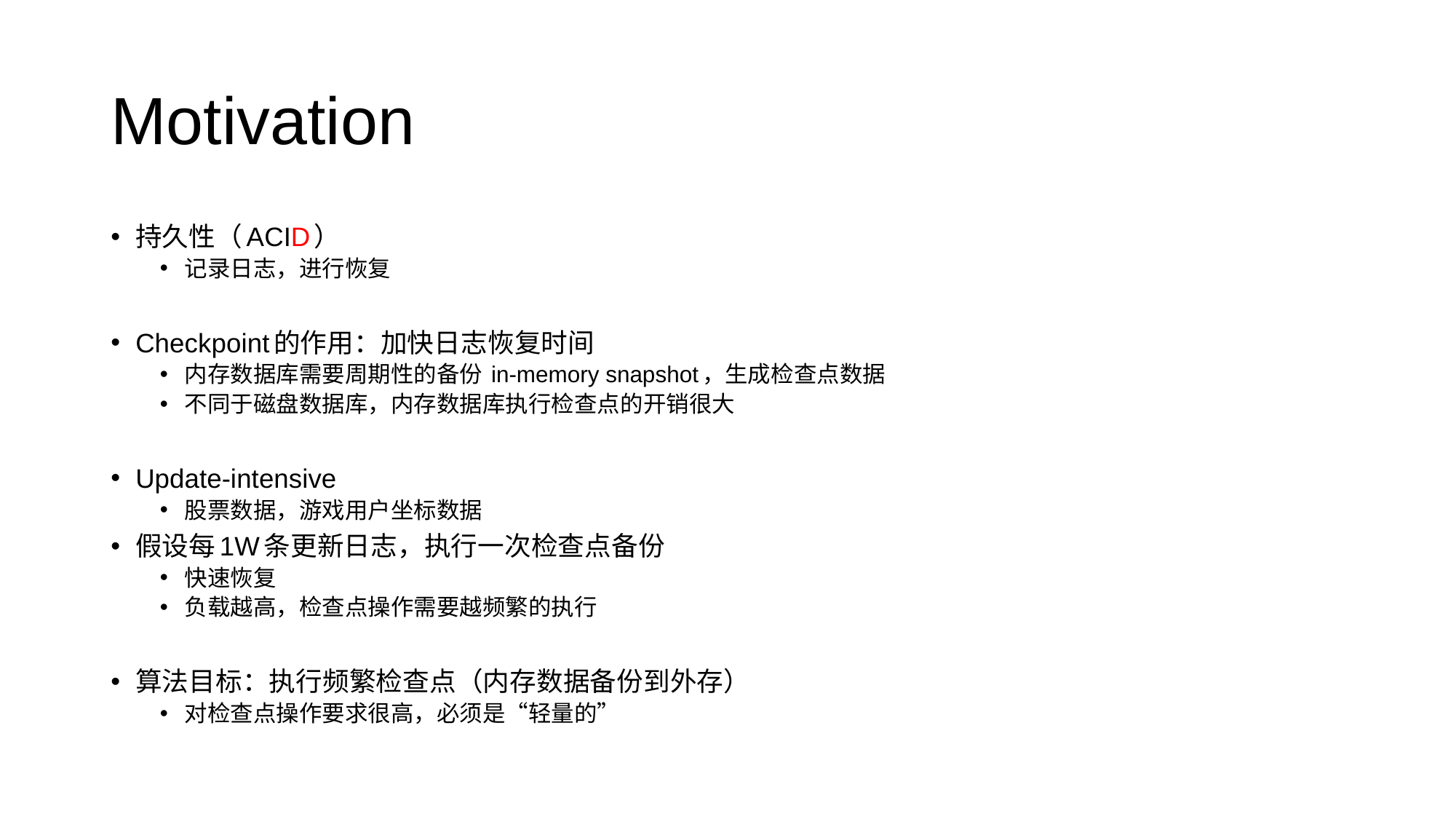

# Motivation
持久性（ACID）
记录日志，进行恢复

Checkpoint的作用：加快日志恢复时间
内存数据库需要周期性的备份 in-memory snapshot，生成检查点数据
不同于磁盘数据库，内存数据库执行检查点的开销很大

Update-intensive
股票数据，游戏用户坐标数据
假设每1W条更新日志，执行一次检查点备份
快速恢复
负载越高，检查点操作需要越频繁的执行

算法目标：执行频繁检查点（内存数据备份到外存）
对检查点操作要求很高，必须是“轻量的”